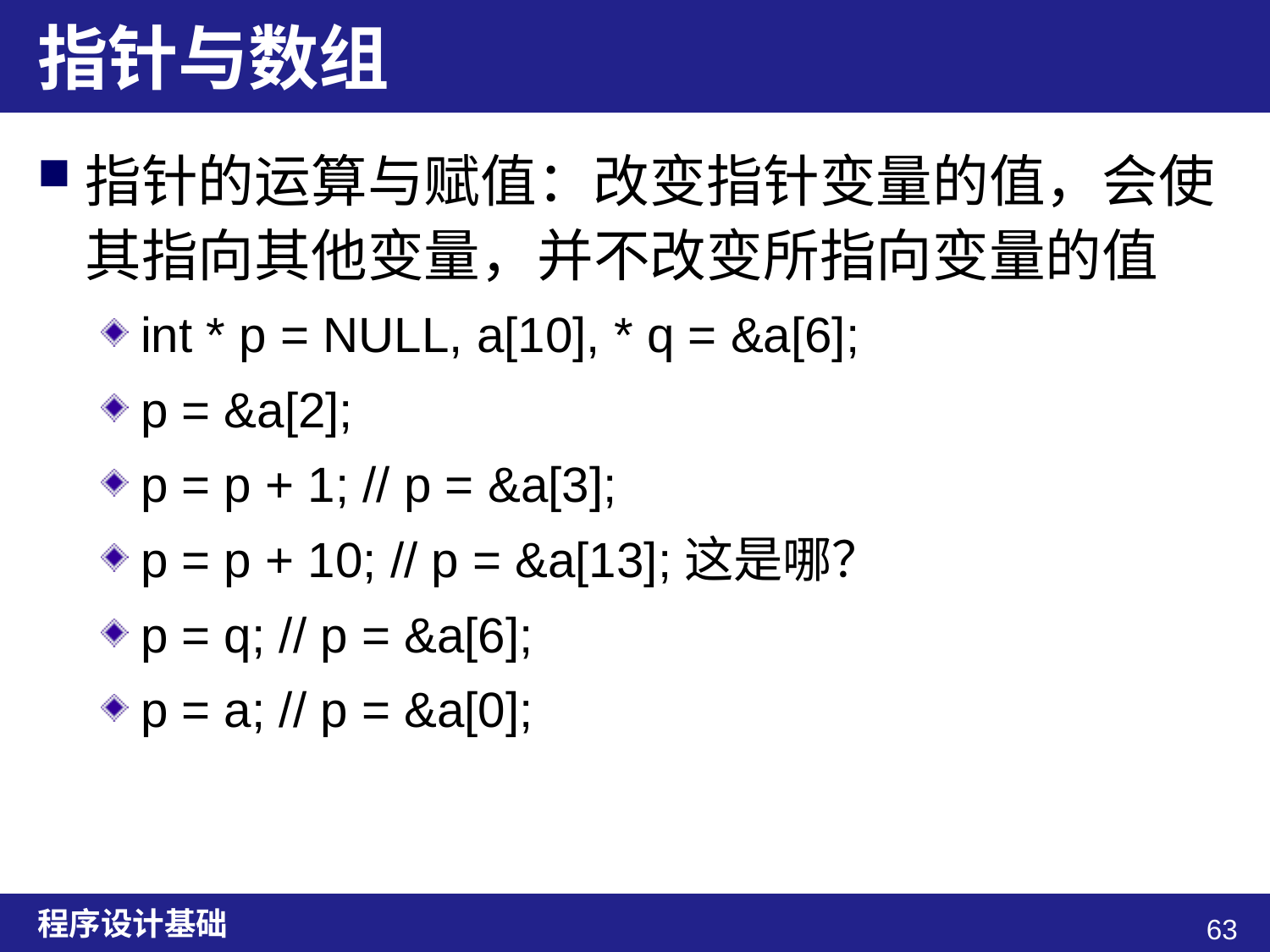

# 指针与数组
指针的运算与赋值：改变指针变量的值，会使其指向其他变量，并不改变所指向变量的值
int * p = NULL, a[10], * q = &a[6];
p = &a[2];
p = p + 1; // p = &a[3];
p = p + 10; // p = &a[13];这是哪？
p = q; // p = &a[6];
p = a; // p = &a[0];